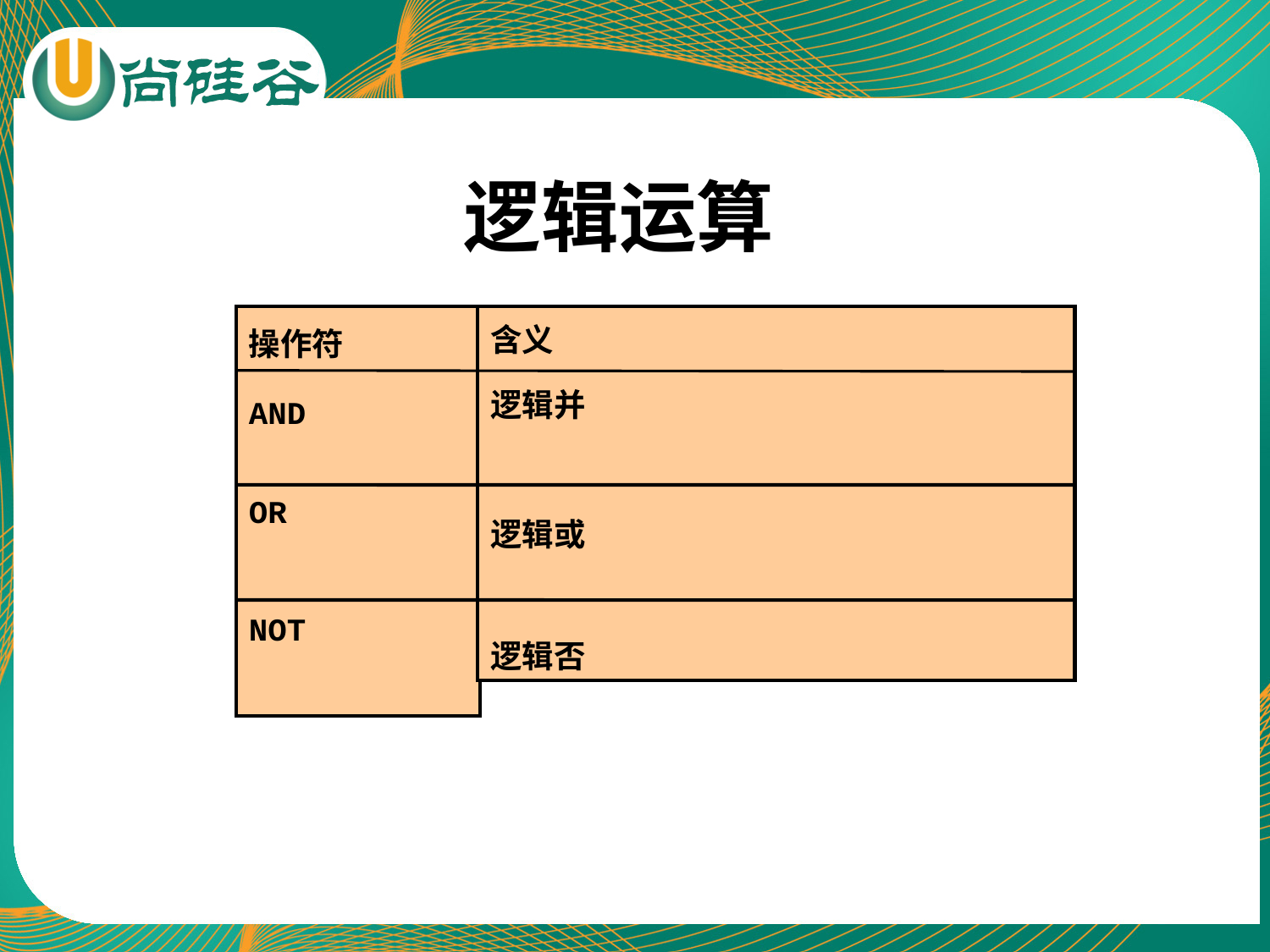

# 逻辑运算
操作符
AND
OR
NOT
含义
逻辑并

逻辑或

逻辑否